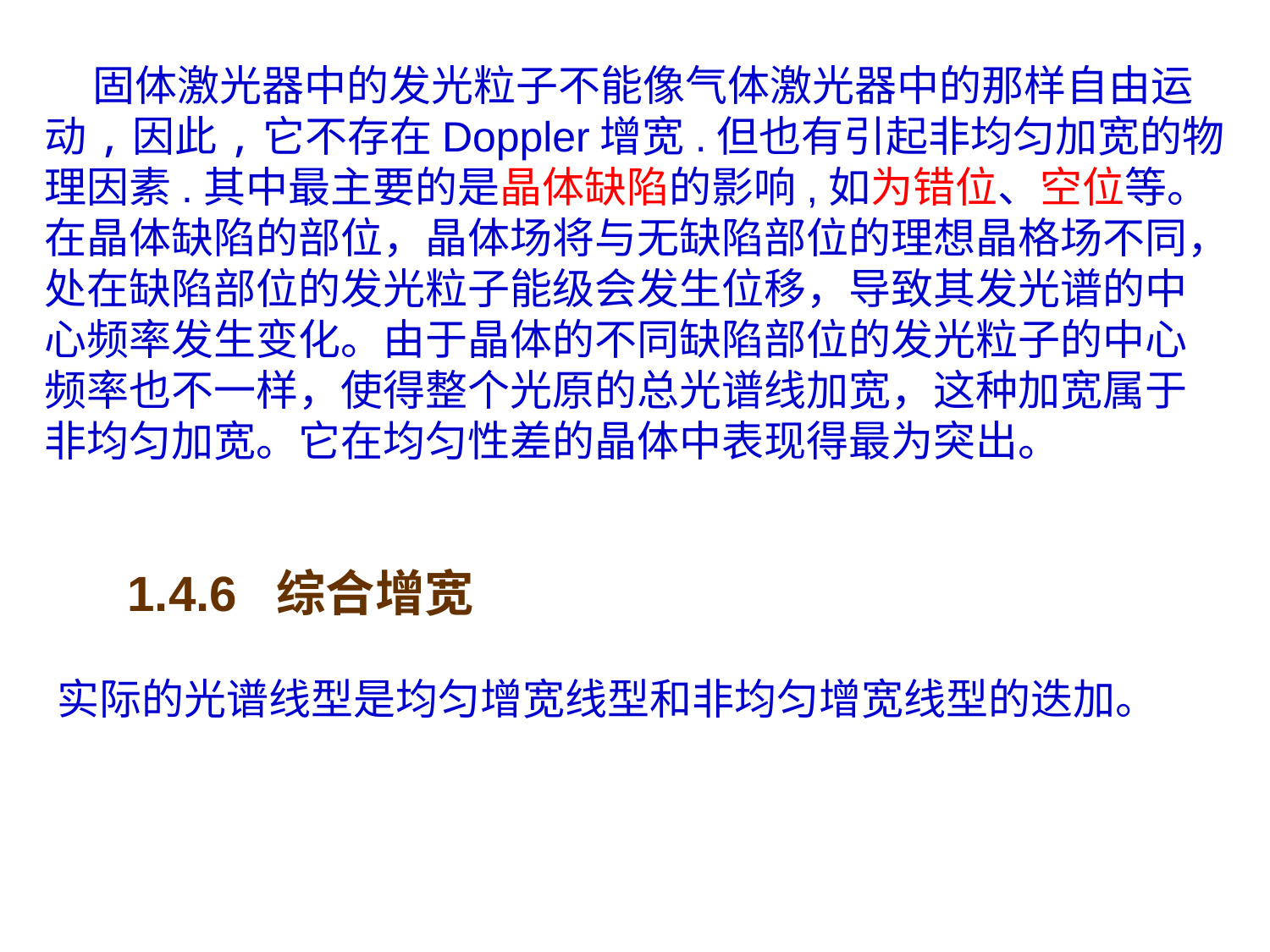

固体激光器中的发光粒子不能像气体激光器中的那样自由运动,因此,它不存在Doppler增宽.但也有引起非均匀加宽的物理因素.其中最主要的是晶体缺陷的影响,如为错位、空位等。在晶体缺陷的部位，晶体场将与无缺陷部位的理想晶格场不同，处在缺陷部位的发光粒子能级会发生位移，导致其发光谱的中心频率发生变化。由于晶体的不同缺陷部位的发光粒子的中心频率也不一样，使得整个光原的总光谱线加宽，这种加宽属于非均匀加宽。它在均匀性差的晶体中表现得最为突出。

1.4.6  综合增宽
 实际的光谱线型是均匀增宽线型和非均匀增宽线型的迭加。